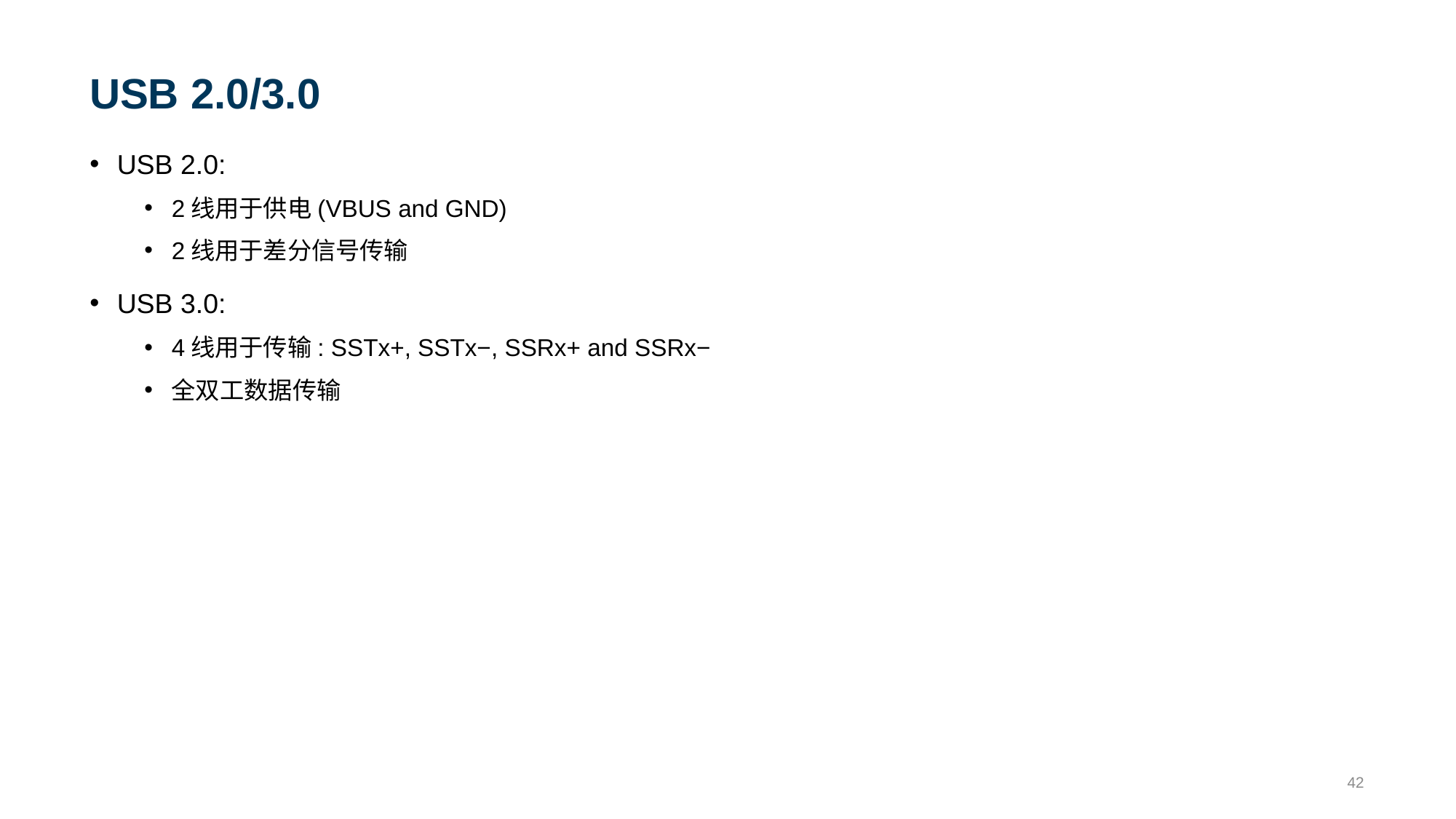

# USB 2.0/3.0
USB 2.0:
2线用于供电(VBUS and GND)
2线用于差分信号传输
USB 3.0:
4线用于传输: SSTx+, SSTx−, SSRx+ and SSRx−
全双工数据传输
42